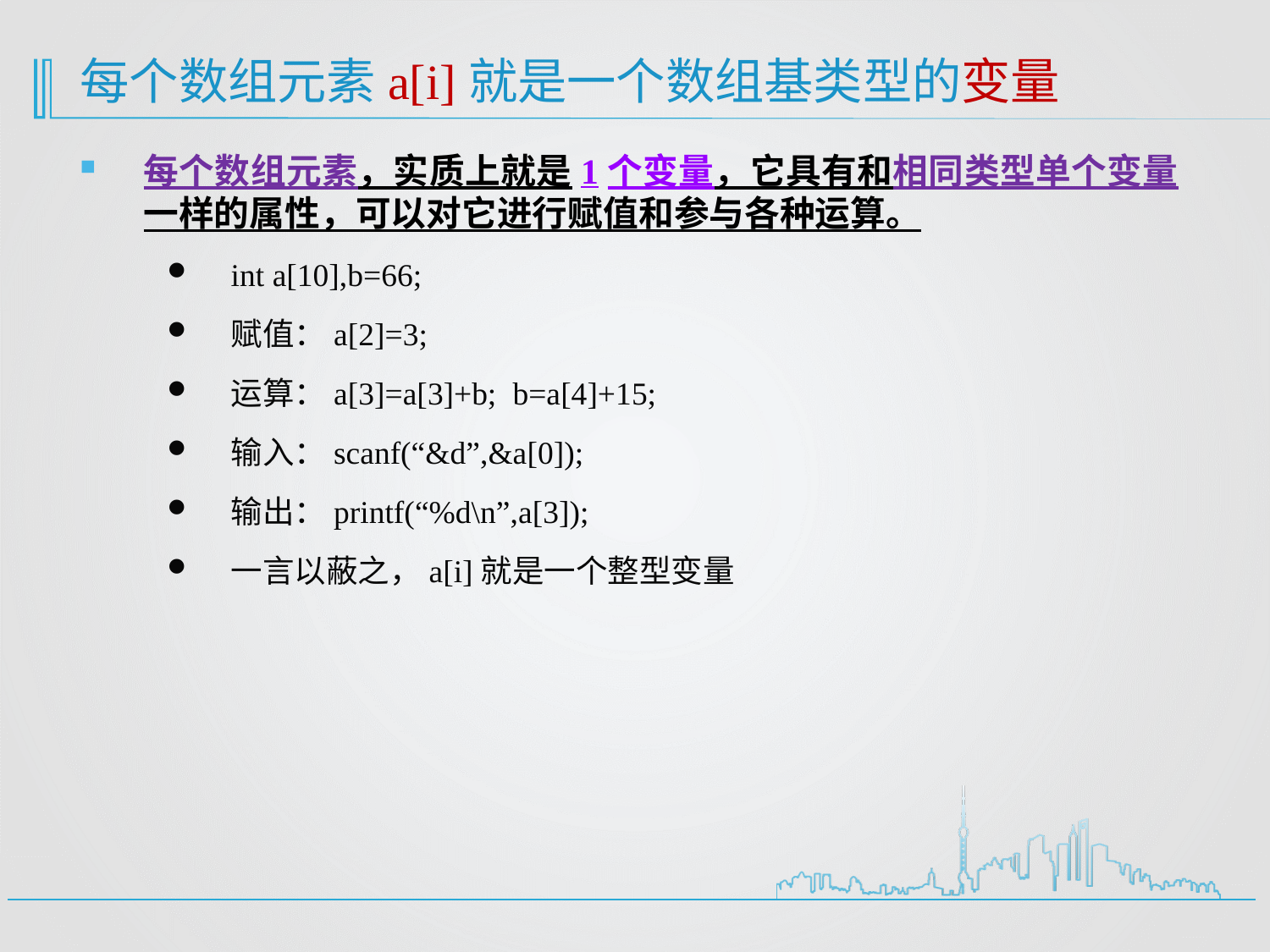

# 每个数组元素a[i]就是一个数组基类型的变量
每个数组元素，实质上就是1个变量，它具有和相同类型单个变量一样的属性，可以对它进行赋值和参与各种运算。
int a[10],b=66;
赋值：a[2]=3;
运算：a[3]=a[3]+b;  b=a[4]+15;
输入：scanf(“&d”,&a[0]);
输出：printf(“%d\n”,a[3]);
一言以蔽之，a[i]就是一个整型变量